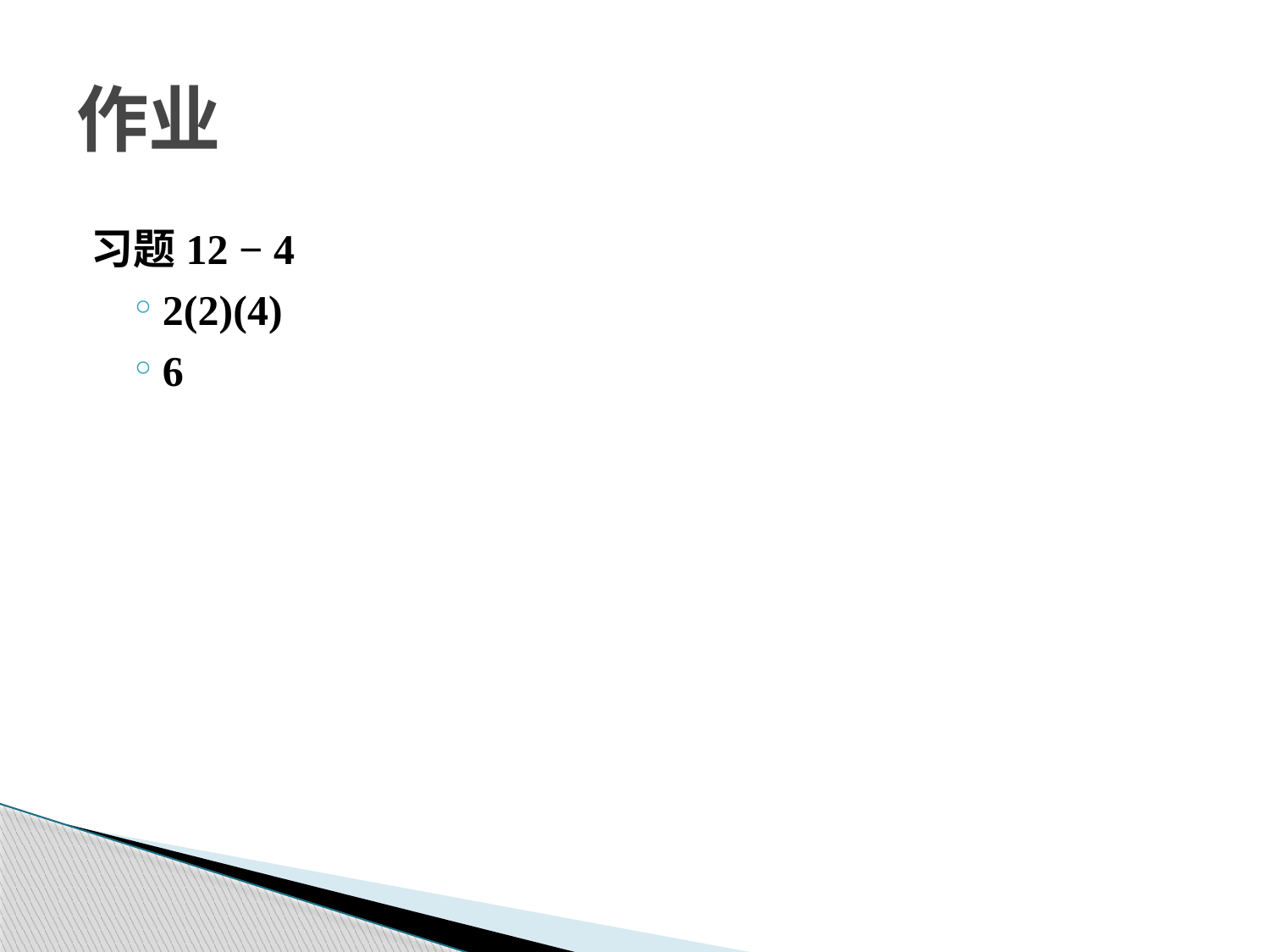

# 作业
习题12 − 4
2(2)(4)
6